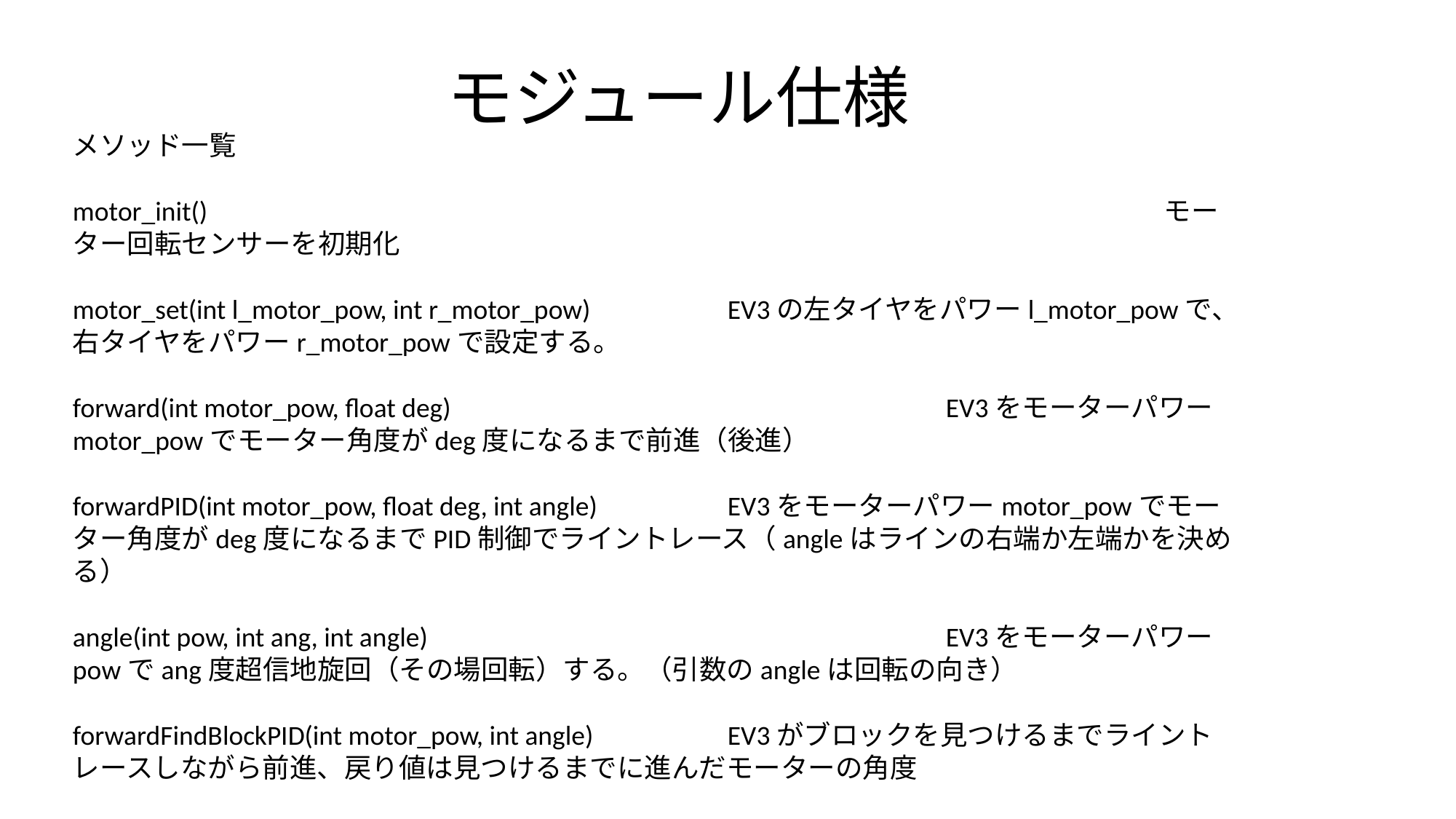

# モジュール仕様
メソッド一覧

motor_init()									モーター回転センサーを初期化

motor_set(int l_motor_pow, int r_motor_pow)		EV3の左タイヤをパワーl_motor_powで、右タイヤをパワーr_motor_powで設定する。

forward(int motor_pow, float deg)					EV3をモーターパワーmotor_powでモーター角度がdeg度になるまで前進（後進）

forwardPID(int motor_pow, float deg, int angle)		EV3をモーターパワーmotor_powでモーター角度がdeg度になるまでPID制御でライントレース（angleはラインの右端か左端かを決める）

angle(int pow, int ang, int angle)					EV3をモーターパワーpowでang度超信地旋回（その場回転）する。（引数のangleは回転の向き）

forwardFindBlockPID(int motor_pow, int angle)		EV3がブロックを見つけるまでライントレースしながら前進、戻り値は見つけるまでに進んだモーターの角度

catchBlock(), releaseBlock()						EV3にブロックを掴ませる、離す。